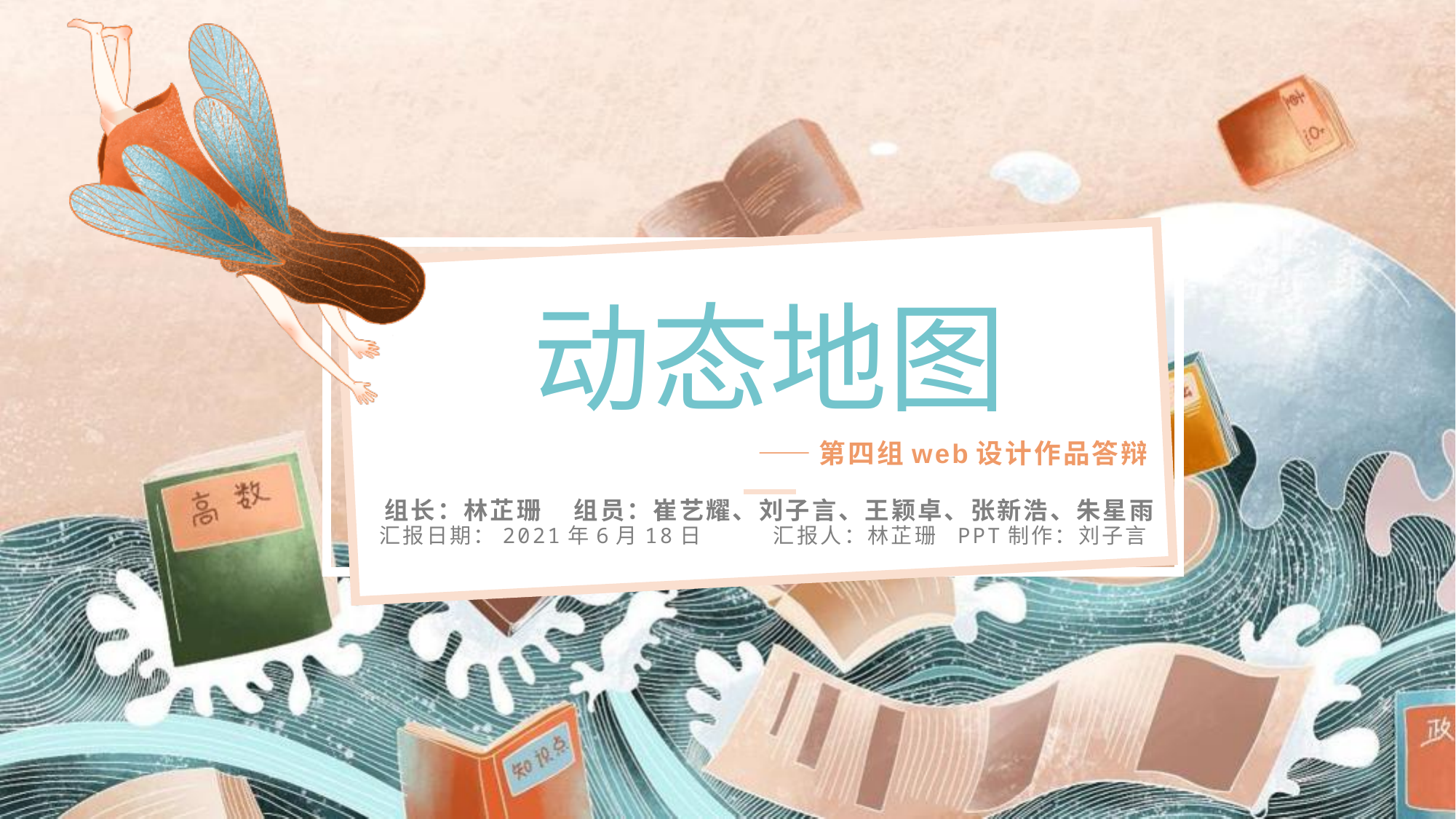

# 动态地图
——第四组web设计作品答辩
组长：林芷珊    组员：崔艺耀、刘子言、王颖卓、张新浩、朱星雨
汇报日期：2021年6月18日          汇报人：林芷珊  PPT制作：刘子言